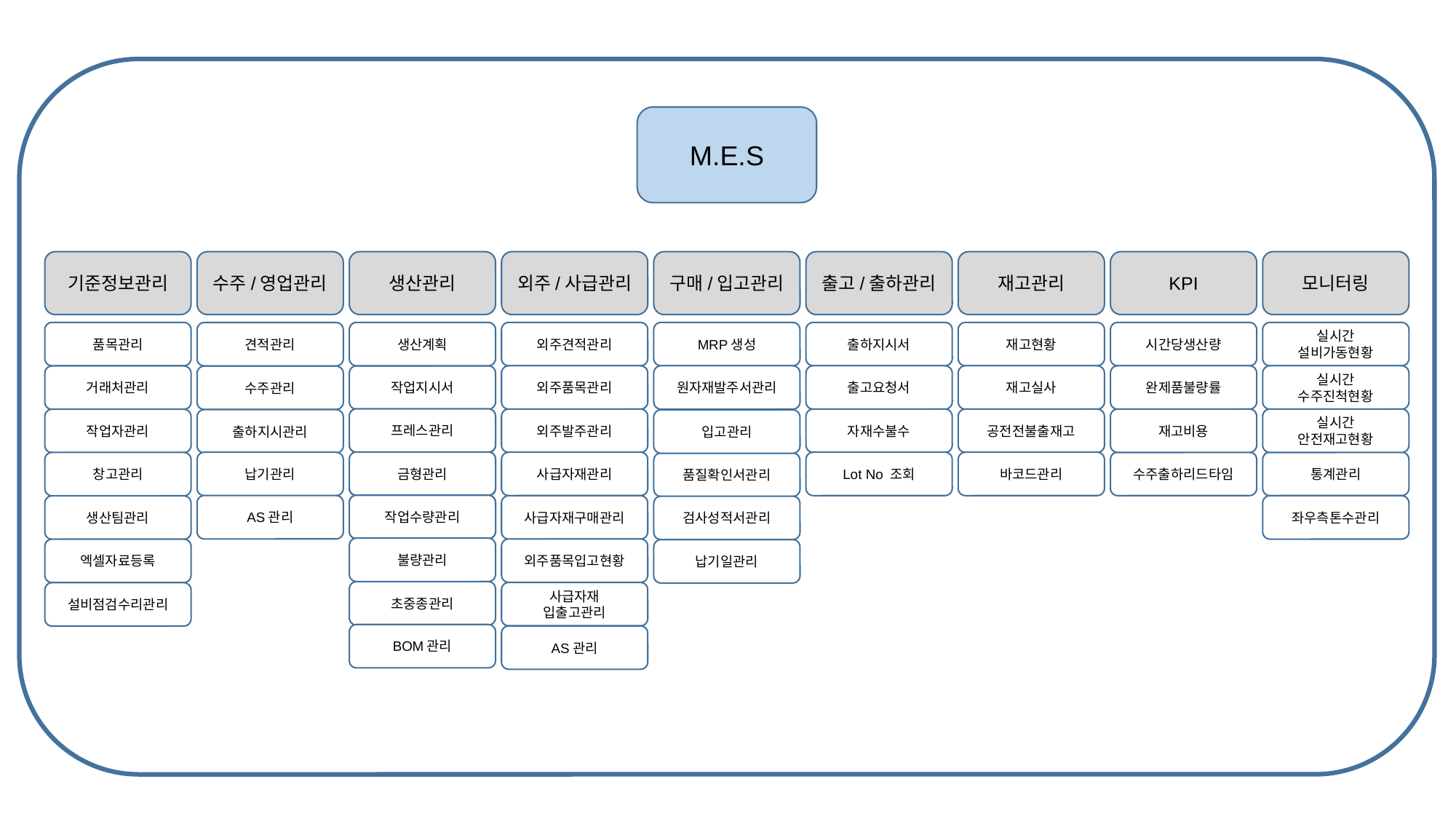

M.E.S
KPI
모니터링
수주/영업관리
생산관리
외주/사급관리
구매/입고관리
출고/출하관리
재고관리
기준정보관리
품목관리
생산계획
외주견적관리
MRP생성
출하지시서
재고현황
시간당생산량
실시간
설비가동현황
견적관리
외주품목관리
원자재발주서관리
출고요청서
재고실사
완제품불량률
실시간
수주진척현황
작업지시서
거래처관리
수주관리
프레스관리
금형관리
외주발주관리
자재수불수
공전전불출재고
재고비용
실시간
안전재고현황
작업자관리
출하지시관리
입고관리
금형관리
사급자재관리
Lot No 조회
바코드관리
수주출하리드타임
통계관리
수량관리
납기관리
창고관리
품질확인서관리
작업수량관리
품질/불량관리
AS관리
사급자재구매관리
좌우측톤수관리
생산팀관리
검사성적서관리
불량관리
외주품목입고현황
엑셀자료등록
납기일관리
초중종관리
사급자재
입출고관리
설비점검수리관리
BOM관리
AS관리